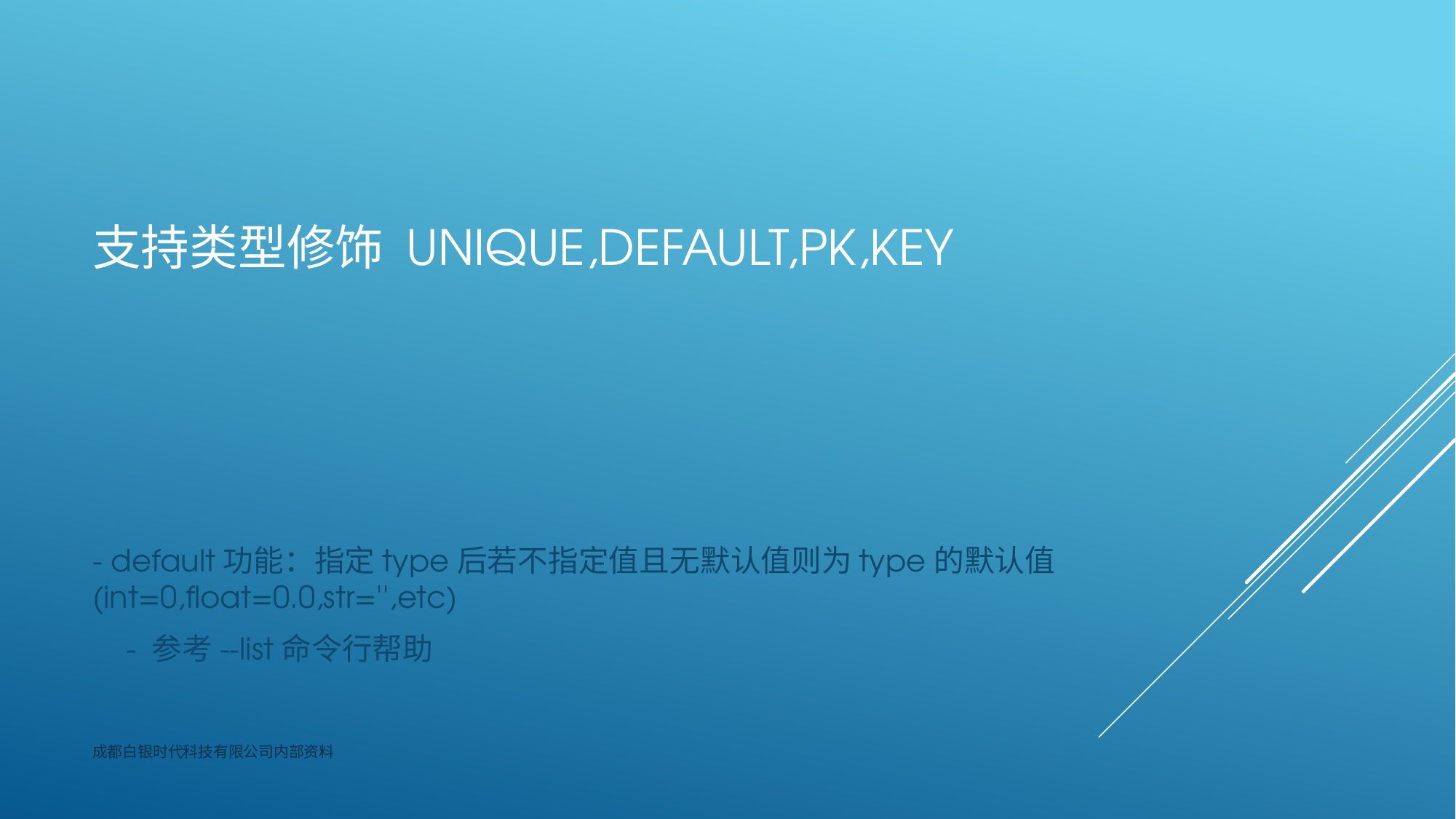

# 支持类型修饰 unique,default,pk,key
- default功能：指定type后若不指定值且无默认值则为type的默认值(int=0,float=0.0,str='',etc)
    - 参考--list命令行帮助
成都白银时代科技有限公司内部资料